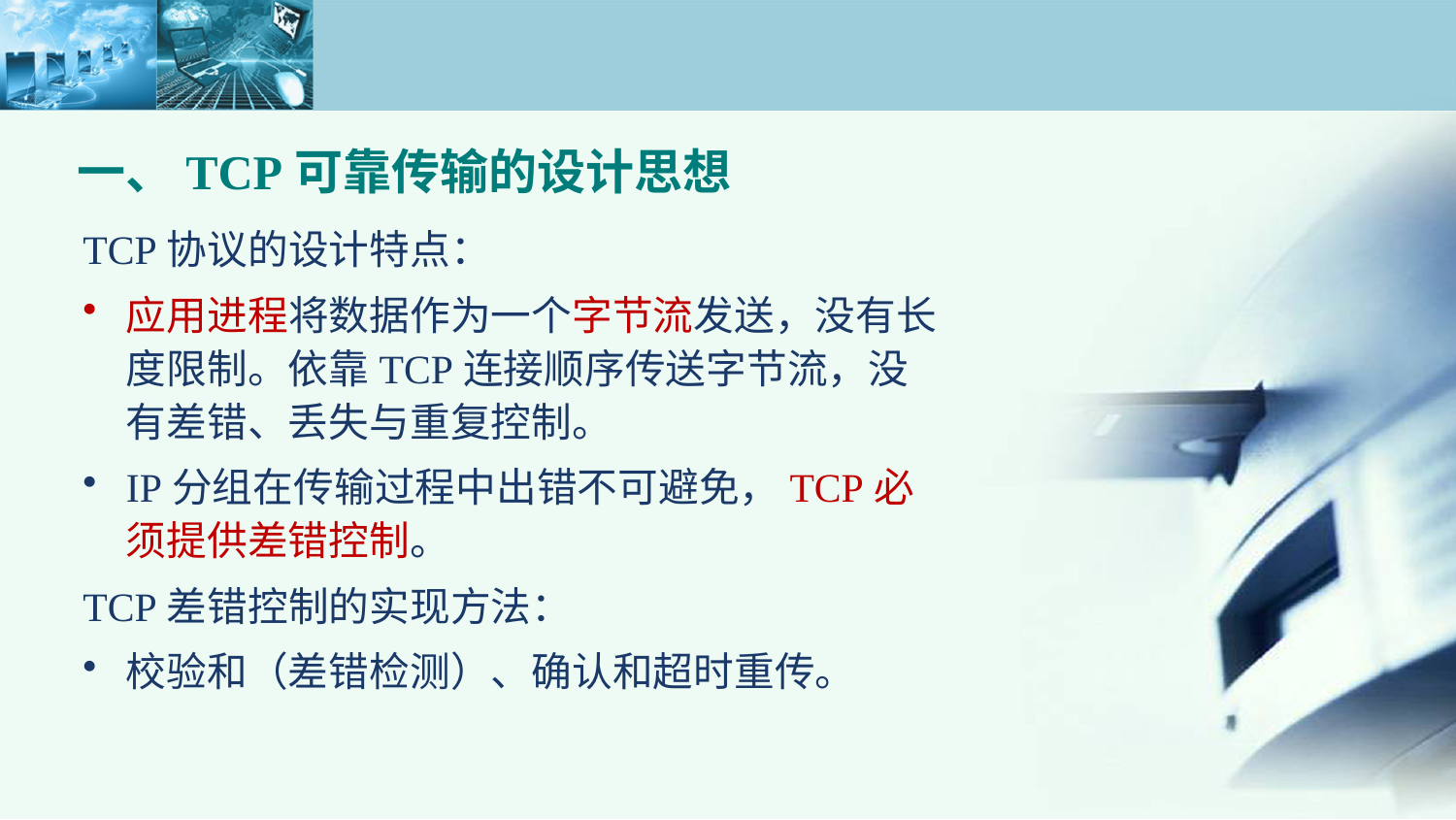

一、TCP可靠传输的设计思想
TCP协议的设计特点：
应用进程将数据作为一个字节流发送，没有长度限制。依靠TCP连接顺序传送字节流，没有差错、丢失与重复控制。
IP分组在传输过程中出错不可避免，TCP必须提供差错控制。
TCP差错控制的实现方法：
校验和（差错检测）、确认和超时重传。